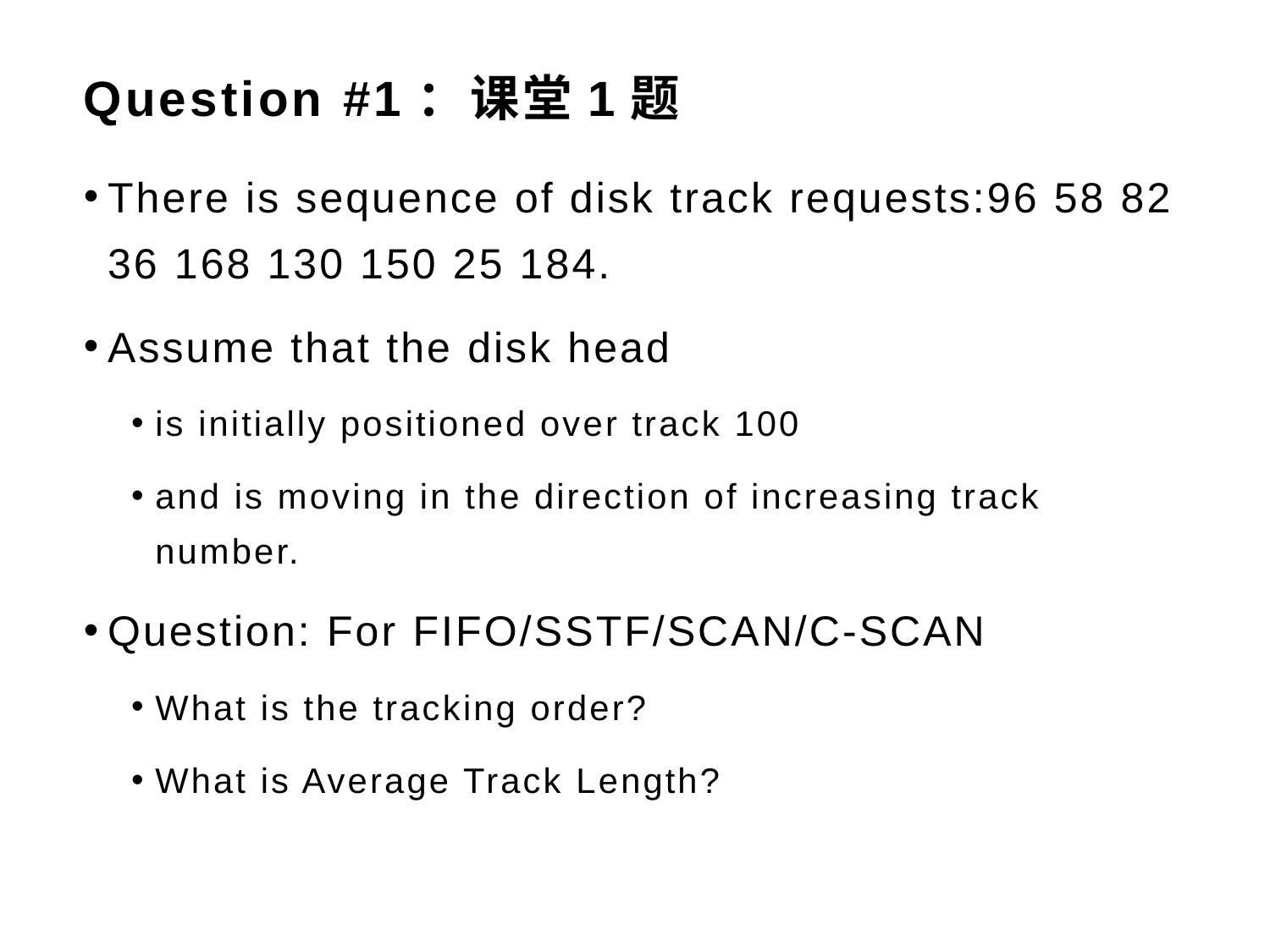

# Question #1：课堂1题
There is sequence of disk track requests:96 58 82 36 168 130 150 25 184.
Assume that the disk head
is initially positioned over track 100
and is moving in the direction of increasing track number.
Question: For FIFO/SSTF/SCAN/C-SCAN
What is the tracking order?
What is Average Track Length?